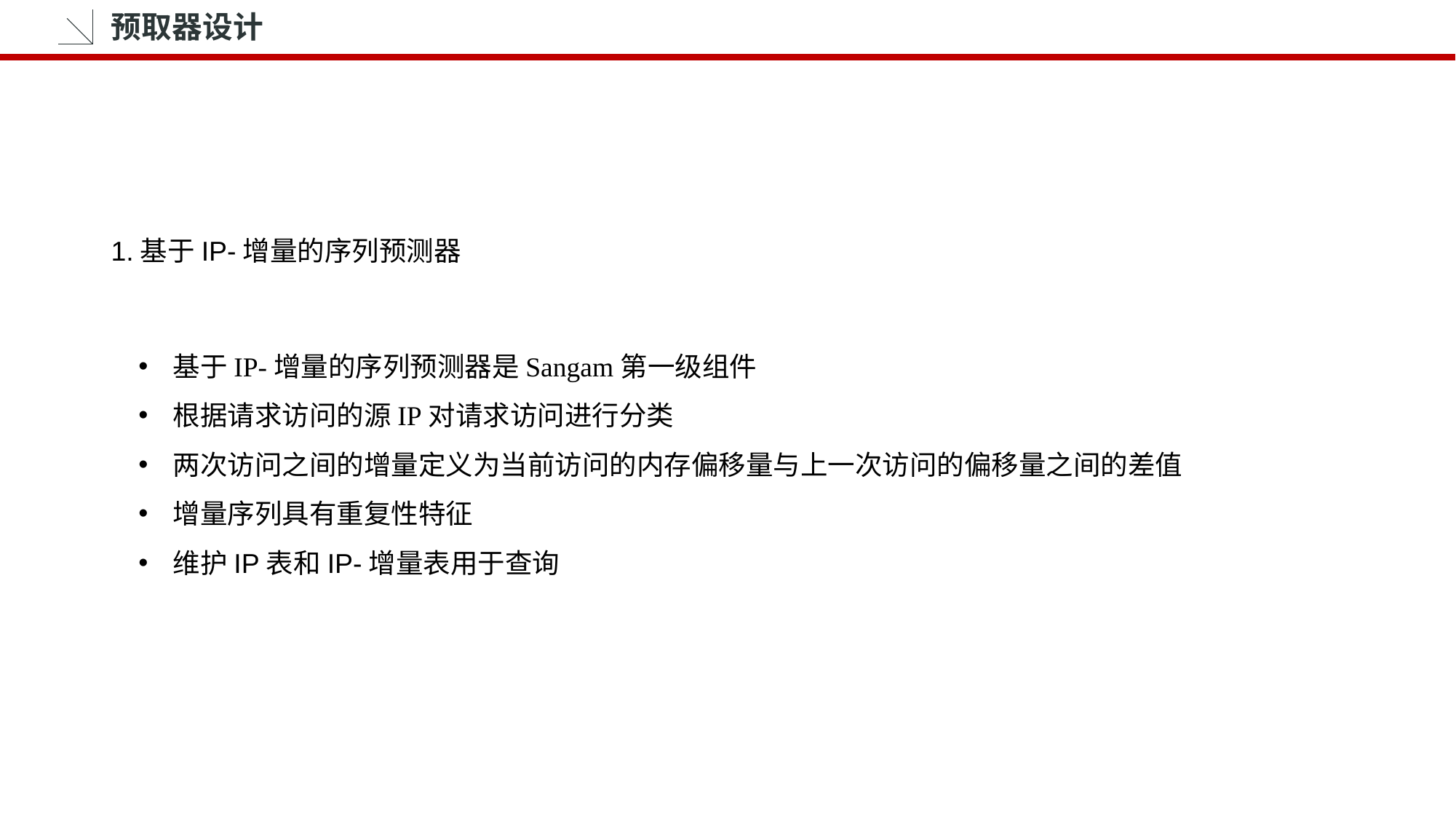

预取器设计
1.基于IP-增量的序列预测器
基于IP-增量的序列预测器是Sangam第一级组件
根据请求访问的源IP对请求访问进行分类
两次访问之间的增量定义为当前访问的内存偏移量与上一次访问的偏移量之间的差值
增量序列具有重复性特征
维护IP表和IP-增量表用于查询